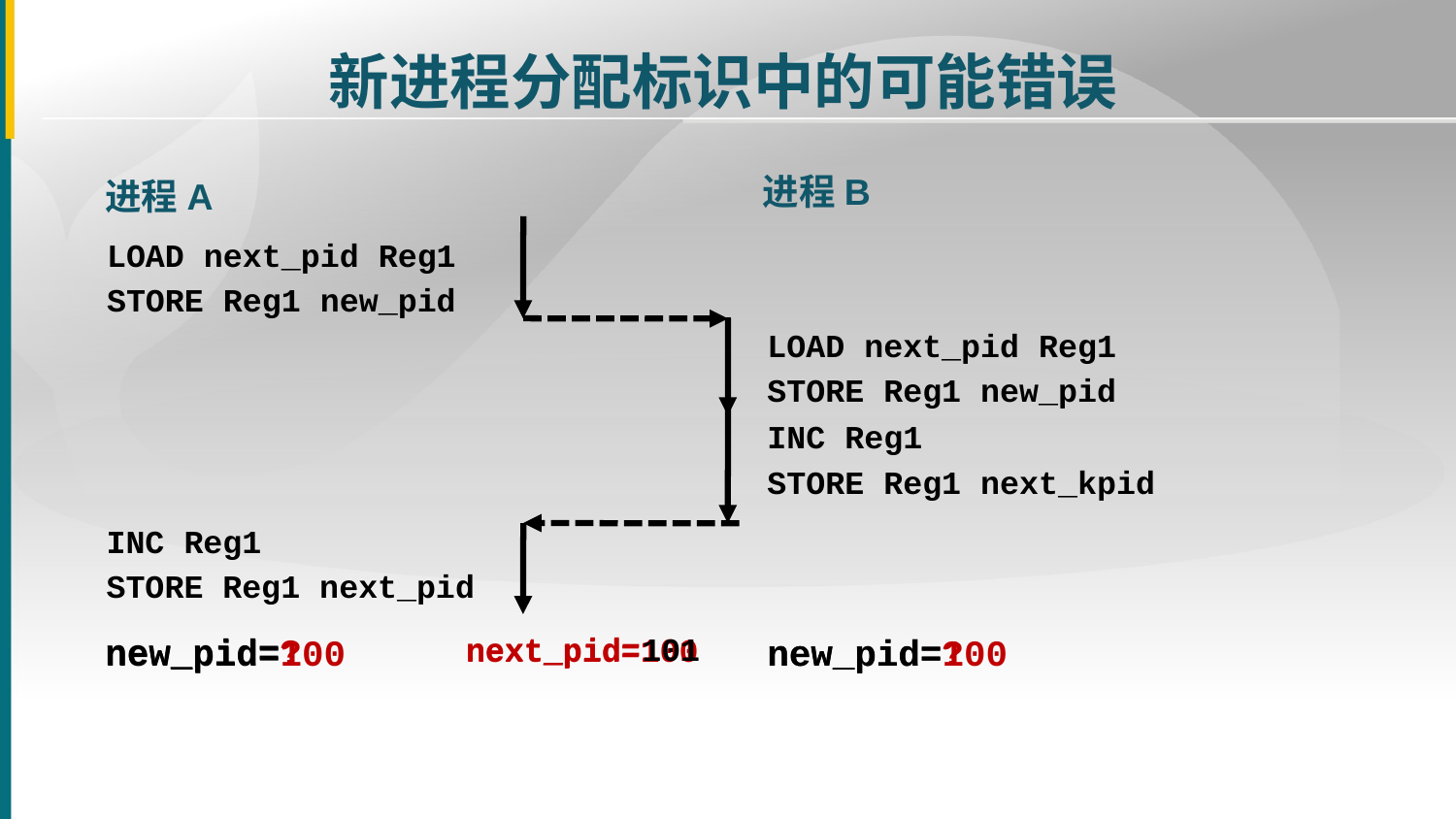

新进程分配标识中的可能错误
进程B
进程A
LOAD next_pid Reg1
STORE Reg1 new_pid
LOAD next_pid Reg1
STORE Reg1 new_pid
INC Reg1
STORE Reg1 next_kpid
INC Reg1
STORE Reg1 next_pid
new_pid=?
new_pid=?
new_pid=100
next_pid=101
101
new_pid=100
next_pid=100